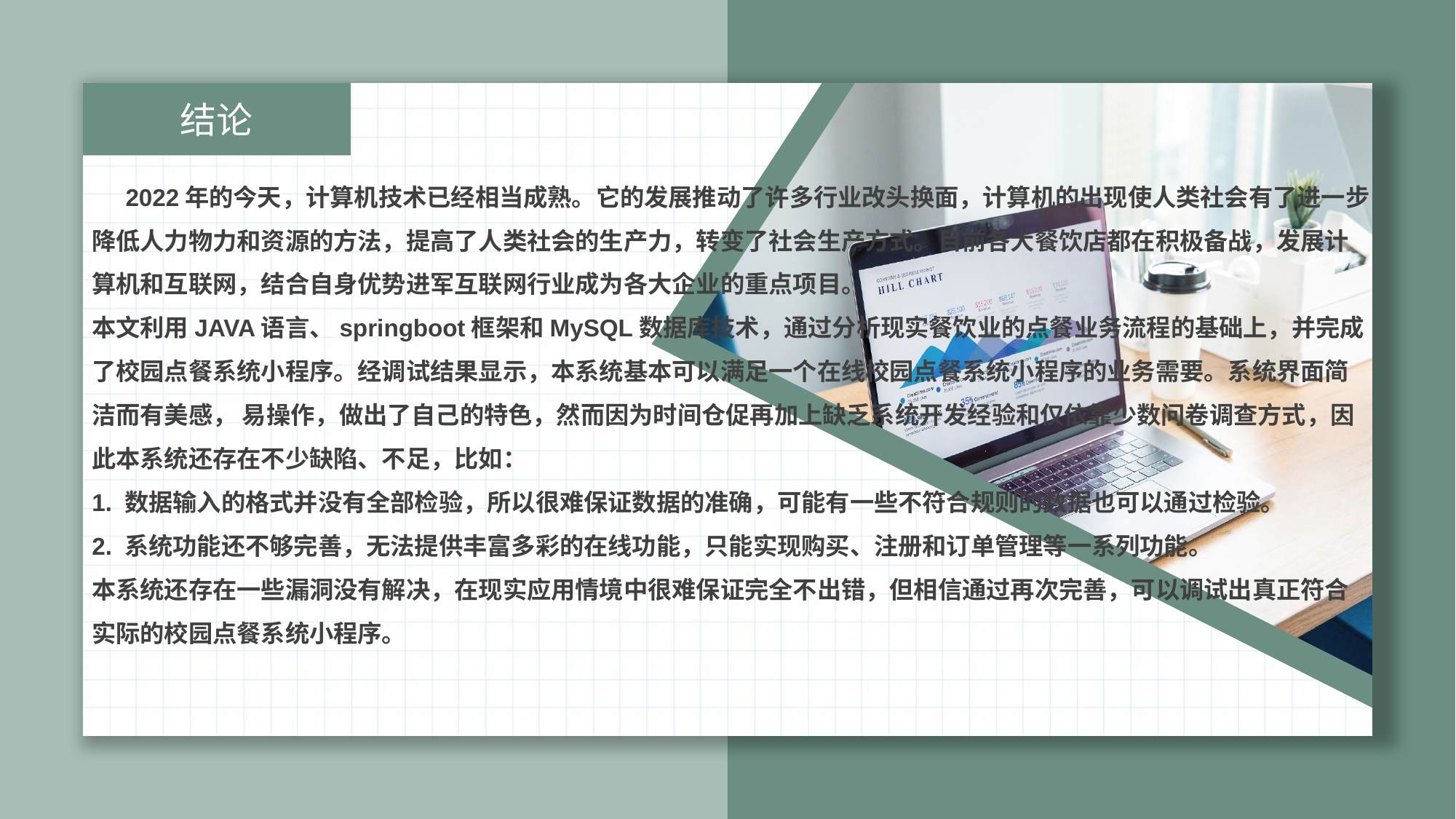

结论

     2022年的今天，计算机技术已经相当成熟。它的发展推动了许多行业改头换面，计算机的出现使人类社会有了进一步降低人力物力和资源的方法，提高了人类社会的生产力，转变了社会生产方式。目前各大餐饮店都在积极备战，发展计算机和互联网，结合自身优势进军互联网行业成为各大企业的重点项目。
本文利用JAVA语言、springboot框架和MySQL数据库技术，通过分析现实餐饮业的点餐业务流程的基础上，并完成了校园点餐系统小程序。经调试结果显示，本系统基本可以满足一个在线校园点餐系统小程序的业务需要。系统界面简洁而有美感， 易操作，做出了自己的特色，然而因为时间仓促再加上缺乏系统开发经验和仅依靠少数问卷调查方式，因此本系统还存在不少缺陷、不足，比如：
1. 数据输入的格式并没有全部检验，所以很难保证数据的准确，可能有一些不符合规则的数据也可以通过检验。
2. 系统功能还不够完善，无法提供丰富多彩的在线功能，只能实现购买、注册和订单管理等一系列功能。
本系统还存在一些漏洞没有解决，在现实应用情境中很难保证完全不出错，但相信通过再次完善，可以调试出真正符合实际的校园点餐系统小程序。